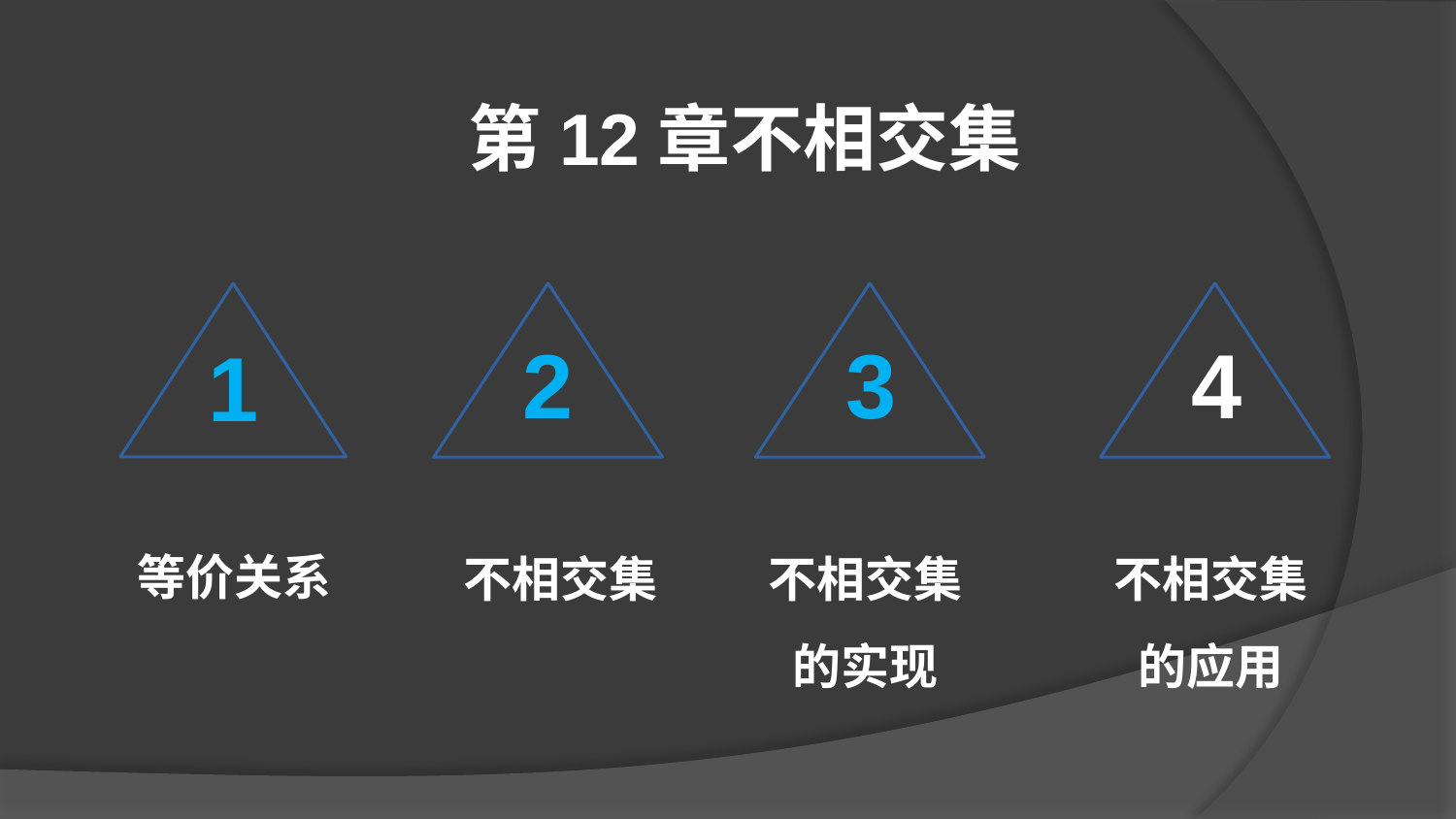

第12章不相交集

1
等价关系

2
  不相交集

  3
不相交集的实现

  4
不相交集的应用